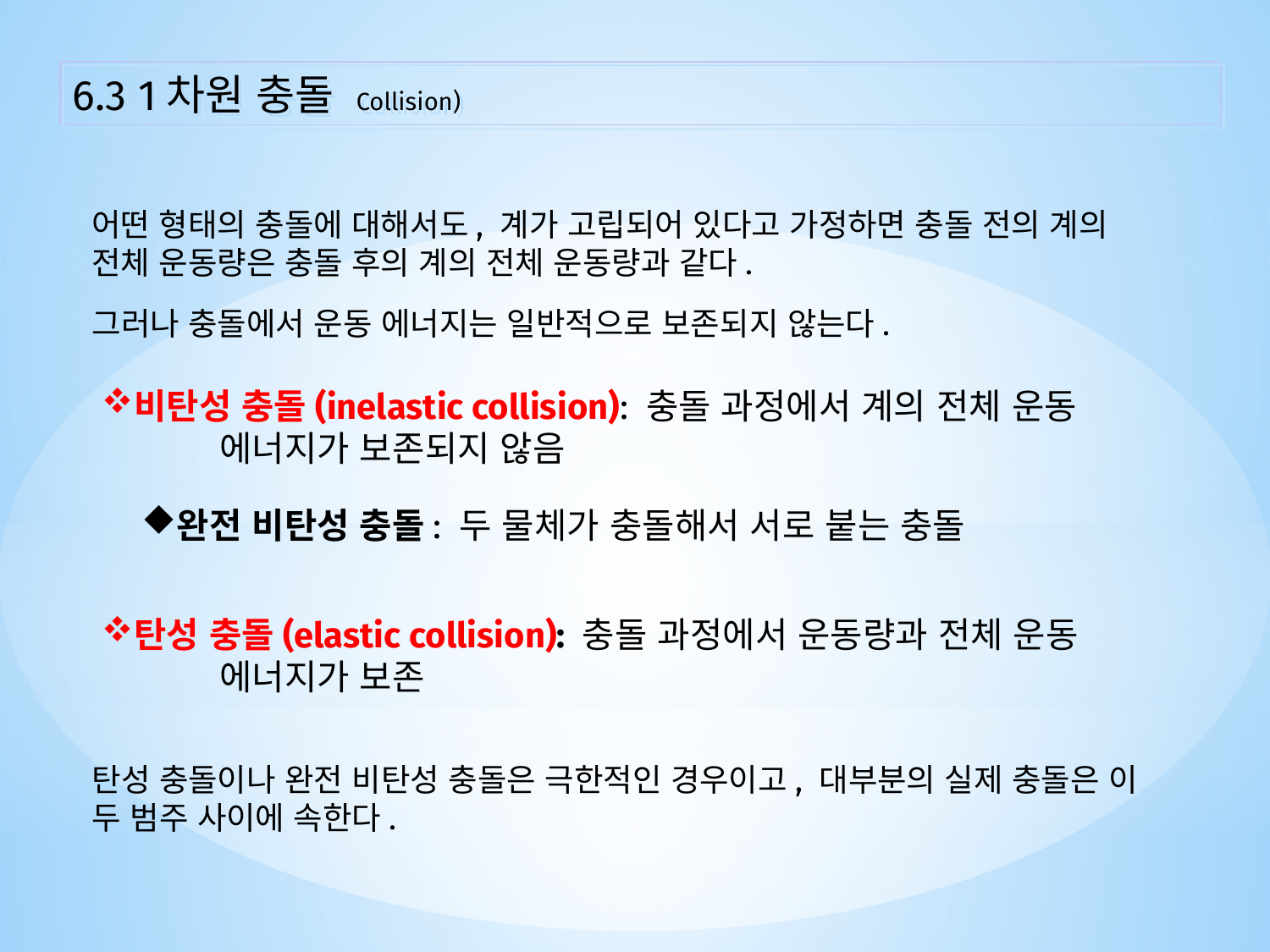

6.3 1차원 충돌 Collision)
어떤 형태의 충돌에 대해서도, 계가 고립되어 있다고 가정하면 충돌 전의 계의 전체 운동량은 충돌 후의 계의 전체 운동량과 같다.
그러나 충돌에서 운동 에너지는 일반적으로 보존되지 않는다.
비탄성 충돌(inelastic collision): 충돌 과정에서 계의 전체 운동
           에너지가 보존되지 않음
완전 비탄성 충돌: 두 물체가 충돌해서 서로 붙는 충돌
탄성 충돌(elastic collision): 충돌 과정에서 운동량과 전체 운동
           에너지가 보존
탄성 충돌이나 완전 비탄성 충돌은 극한적인 경우이고, 대부분의 실제 충돌은 이 두 범주 사이에 속한다.